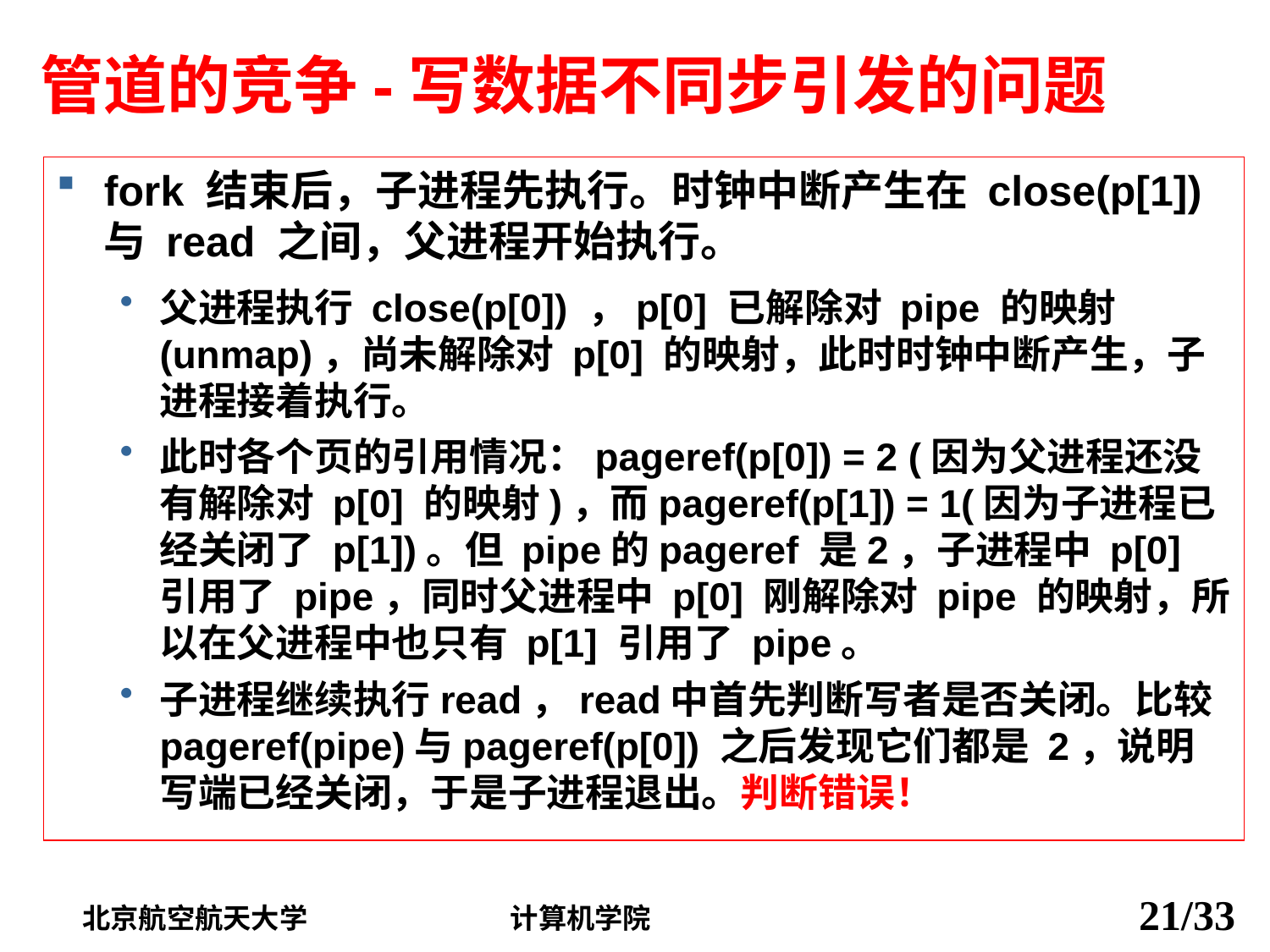

# 管道的竞争-写数据不同步引发的问题
fork 结束后，子进程先执行。时钟中断产生在 close(p[1]) 与 read 之间，父进程开始执行。
父进程执行 close(p[0]) ，p[0] 已解除对 pipe 的映射 (unmap)，尚未解除对 p[0] 的映射，此时时钟中断产生，子进程接着执行。
此时各个页的引用情况：pageref(p[0]) = 2 (因为父进程还没有解除对 p[0] 的映射)，而pageref(p[1]) = 1(因为子进程已经关闭了 p[1])。但 pipe的pageref 是2，子进程中 p[0] 引用了 pipe，同时父进程中 p[0] 刚解除对 pipe 的映射，所以在父进程中也只有 p[1] 引用了 pipe。
子进程继续执行read，read中首先判断写者是否关闭。比较pageref(pipe)与pageref(p[0]) 之后发现它们都是 2，说明写端已经关闭，于是子进程退出。判断错误！